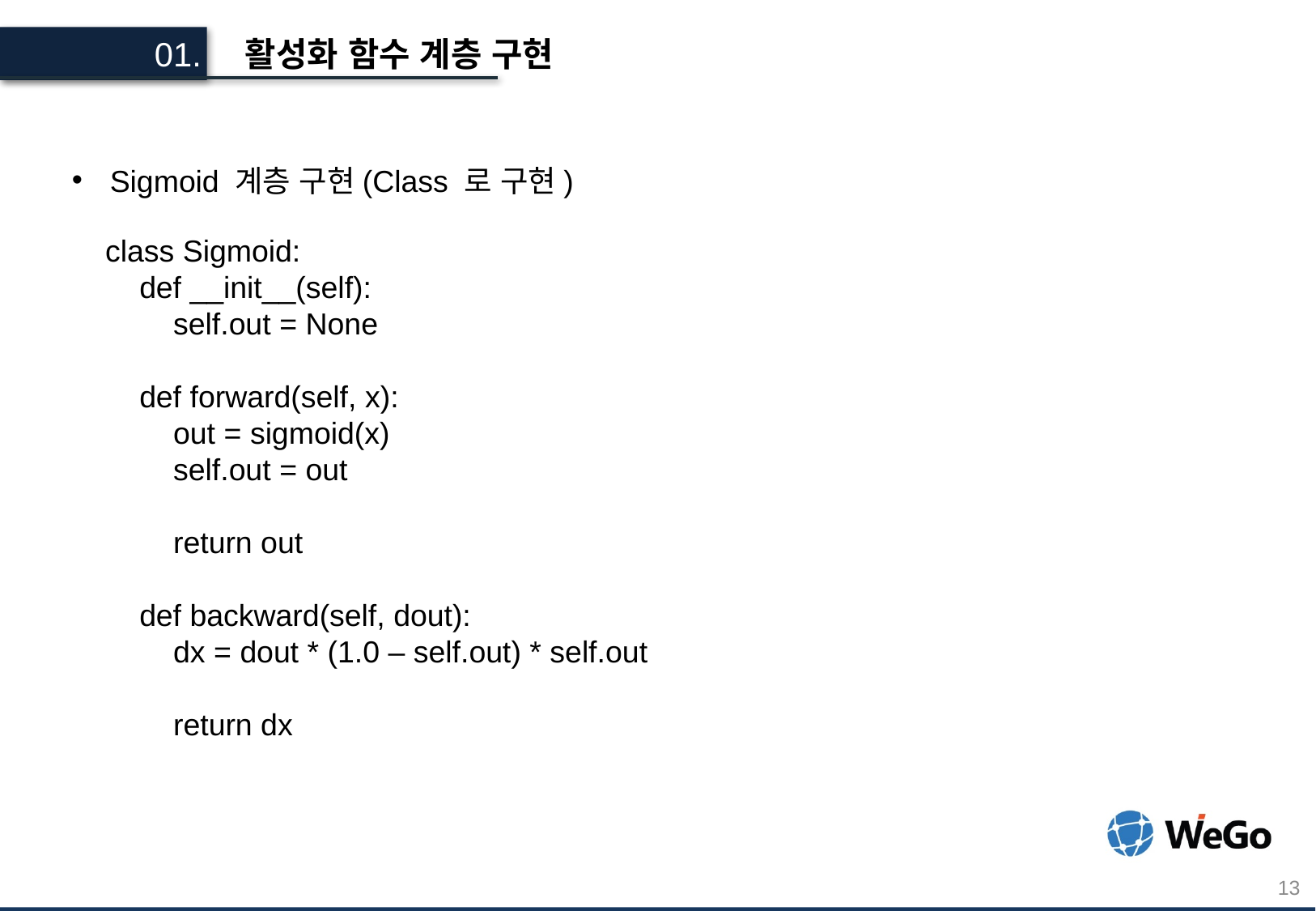

활성화 함수 계층 구현

01.
Sigmoid 계층 구현(Class 로 구현)

class Sigmoid:
    def __init__(self):
        self.out = None
    def forward(self, x):
        out = sigmoid(x)
        self.out = out
        return out
    def backward(self, dout):
        dx = dout * (1.0 – self.out) * self.out
        return dx

13